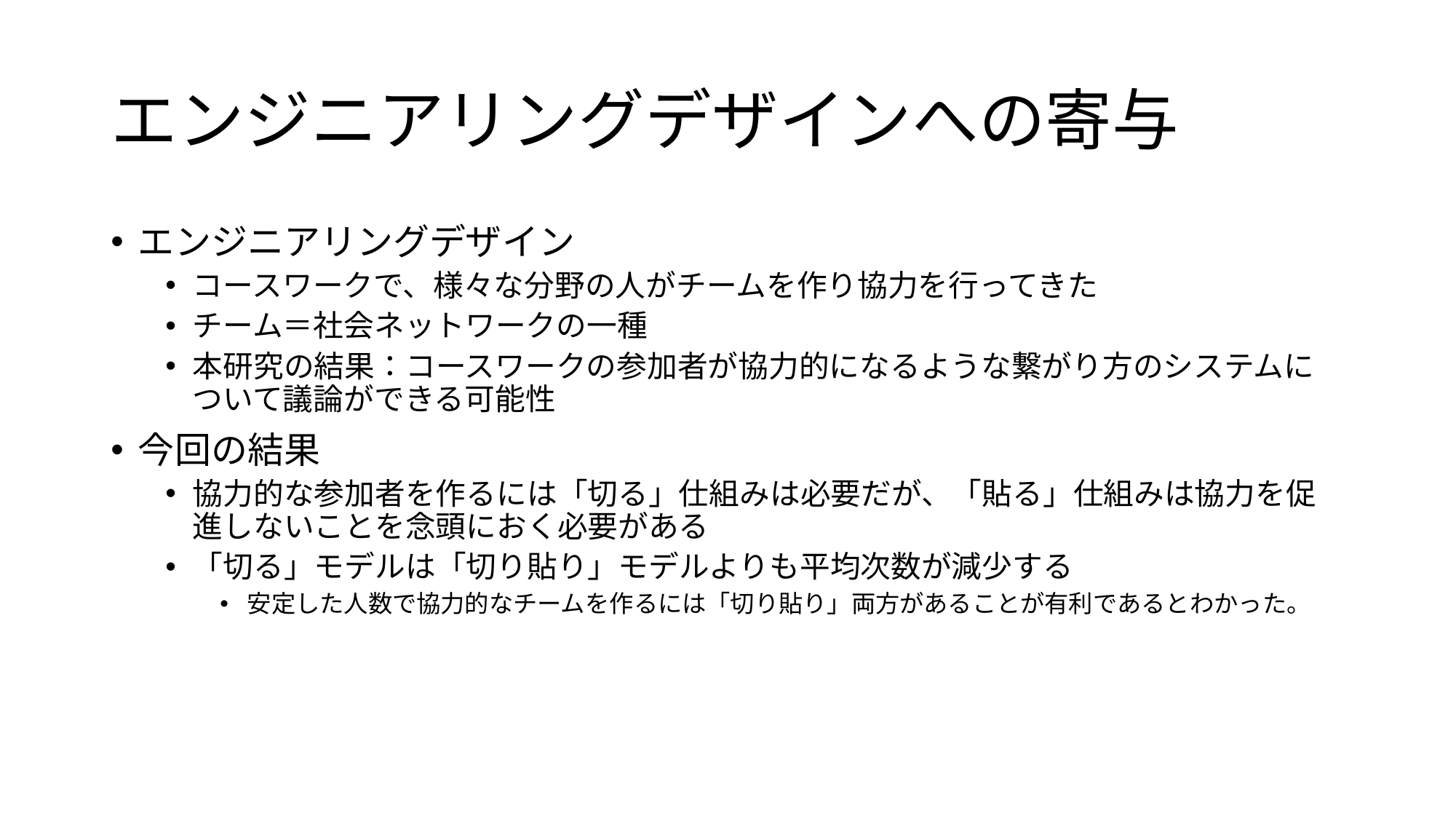

# エンジニアリングデザインへの寄与
エンジニアリングデザイン
コースワークで、様々な分野の人がチームを作り協力を行ってきた
チーム＝社会ネットワークの一種
本研究の結果：コースワークの参加者が協力的になるような繋がり方のシステムについて議論ができる可能性
今回の結果
協力的な参加者を作るには「切る」仕組みは必要だが、「貼る」仕組みは協力を促進しないことを念頭におく必要がある
「切る」モデルは「切り貼り」モデルよりも平均次数が減少する
安定した人数で協力的なチームを作るには「切り貼り」両方があることが有利であるとわかった。